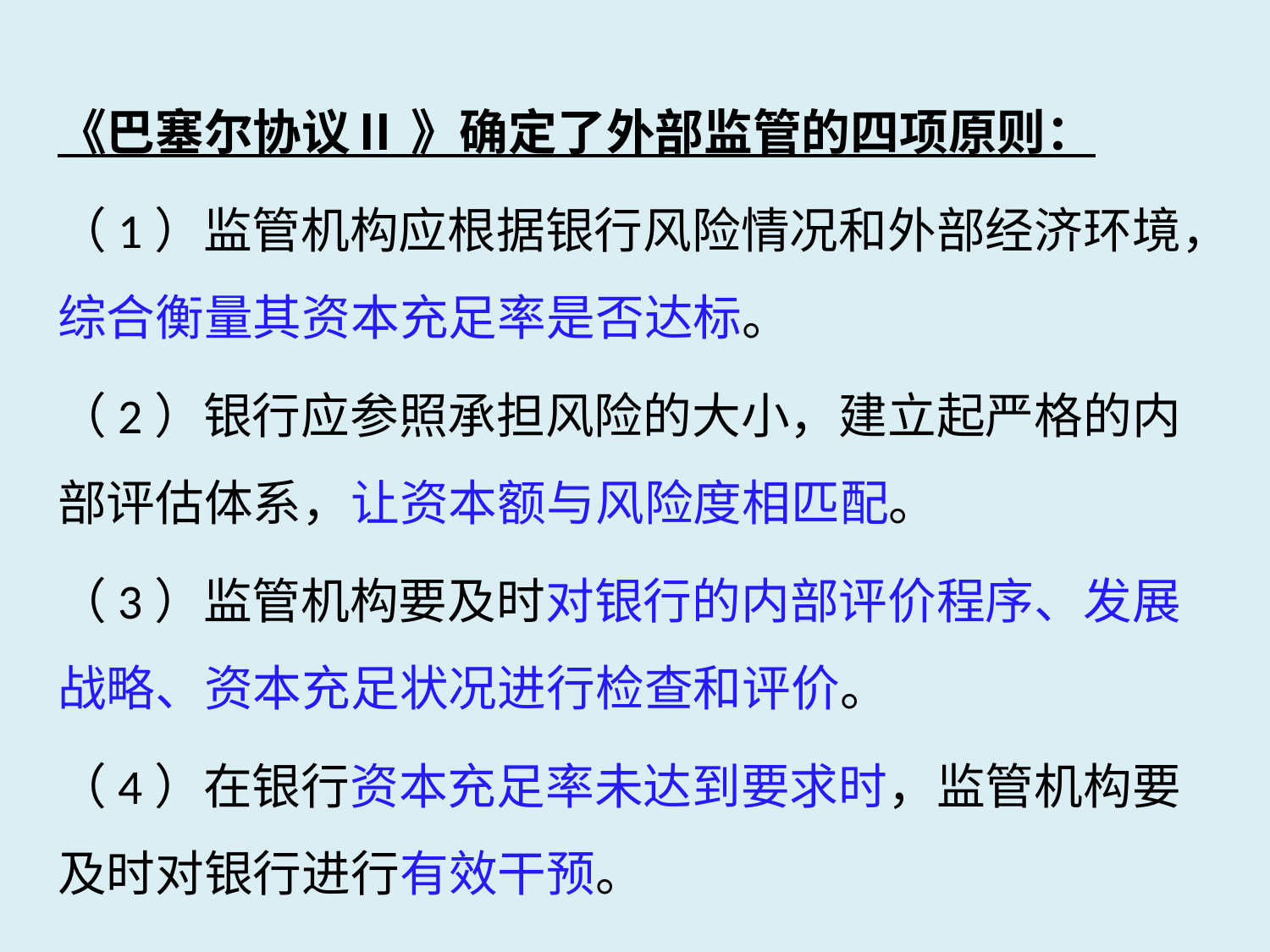

《巴塞尔协议Ⅱ 》确定了外部监管的四项原则：
（1）监管机构应根据银行风险情况和外部经济环境，综合衡量其资本充足率是否达标。
（2）银行应参照承担风险的大小，建立起严格的内部评估体系，让资本额与风险度相匹配。
（3）监管机构要及时对银行的内部评价程序、发展战略、资本充足状况进行检查和评价。
（4）在银行资本充足率未达到要求时，监管机构要及时对银行进行有效干预。
27